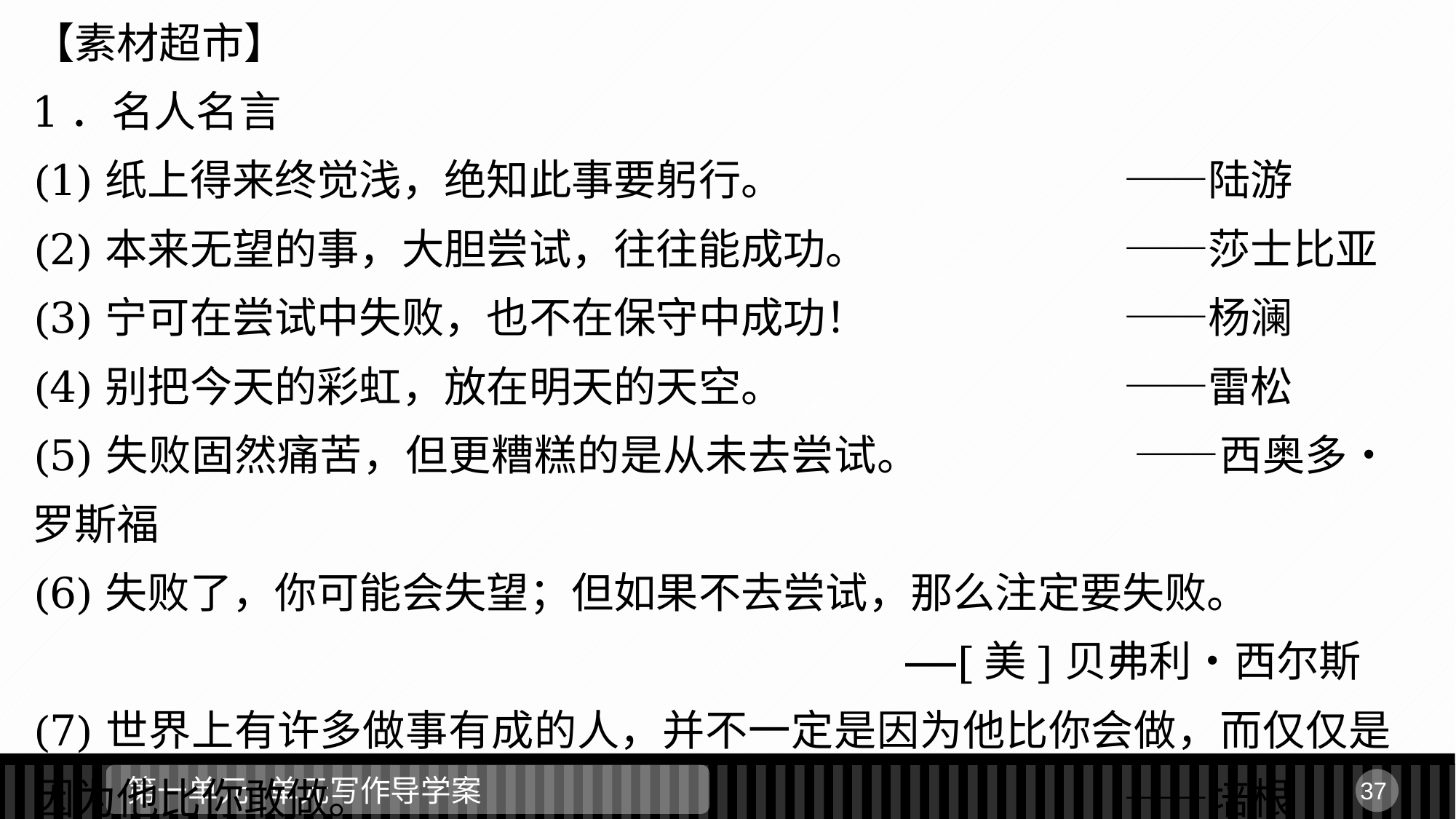

【素材超市】
1．名人名言
(1)纸上得来终觉浅，绝知此事要躬行。				——陆游
(2)本来无望的事，大胆尝试，往往能成功。			——莎士比亚
(3)宁可在尝试中失败，也不在保守中成功！			——杨澜
(4)别把今天的彩虹，放在明天的天空。				——雷松
(5)失败固然痛苦，但更糟糕的是从未去尝试。		——西奥多•罗斯福
(6)失败了，你可能会失望；但如果不去尝试，那么注定要失败。
								——[美]贝弗利•西尔斯
(7)世界上有许多做事有成的人，并不一定是因为他比你会做，而仅仅是因为他比你敢做。							——培根